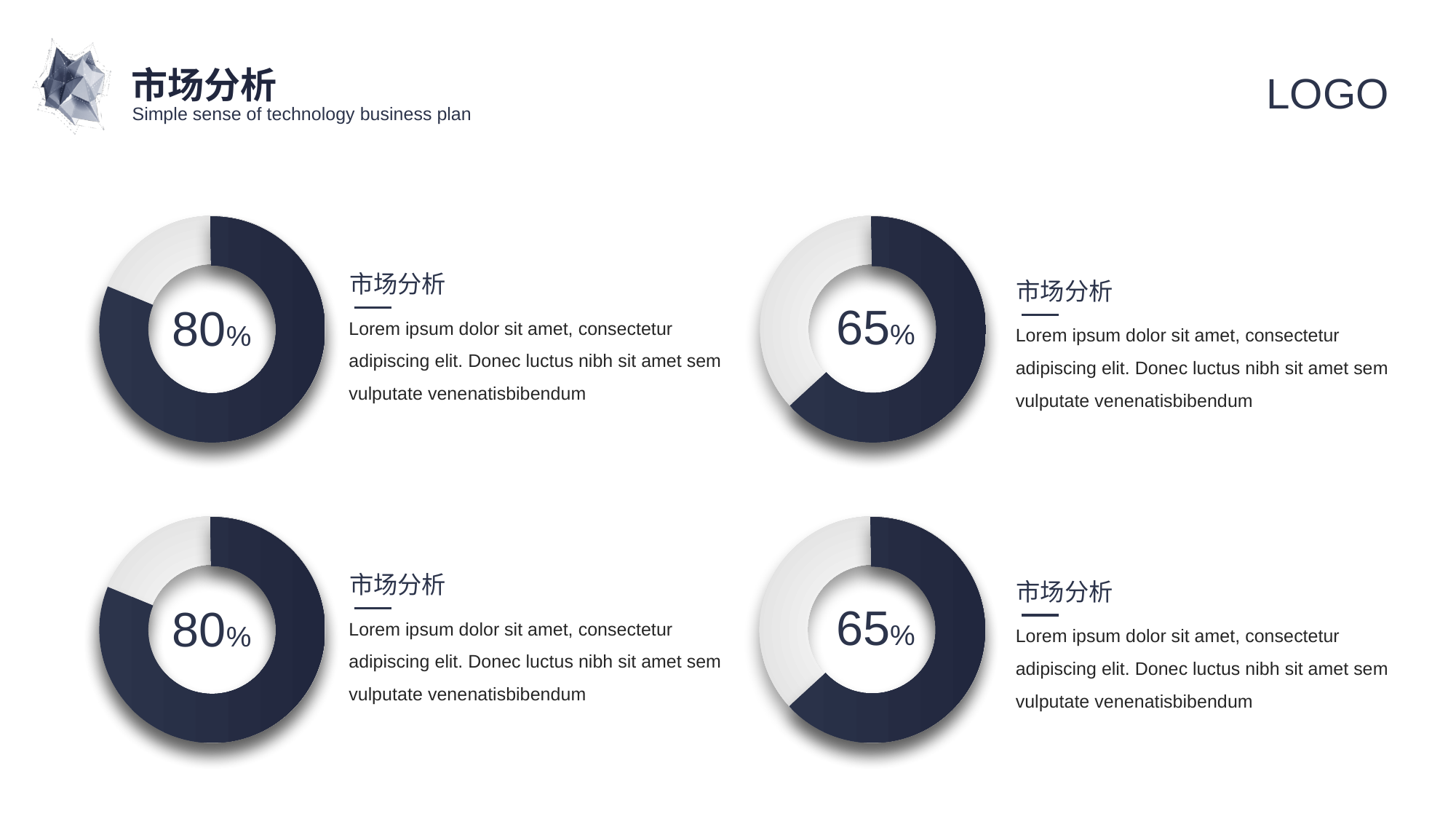

市场分析
Simple sense of technology business plan

市场分析
65%
Lorem ipsum dolor sit amet, consectetur adipiscing elit. Donec luctus nibh sit amet sem vulputate venenatisbibendum

市场分析
80%
Lorem ipsum dolor sit amet, consectetur adipiscing elit. Donec luctus nibh sit amet sem vulputate venenatisbibendum

市场分析
80%
Lorem ipsum dolor sit amet, consectetur adipiscing elit. Donec luctus nibh sit amet sem vulputate venenatisbibendum

市场分析
65%
Lorem ipsum dolor sit amet, consectetur adipiscing elit. Donec luctus nibh sit amet sem vulputate venenatisbibendum